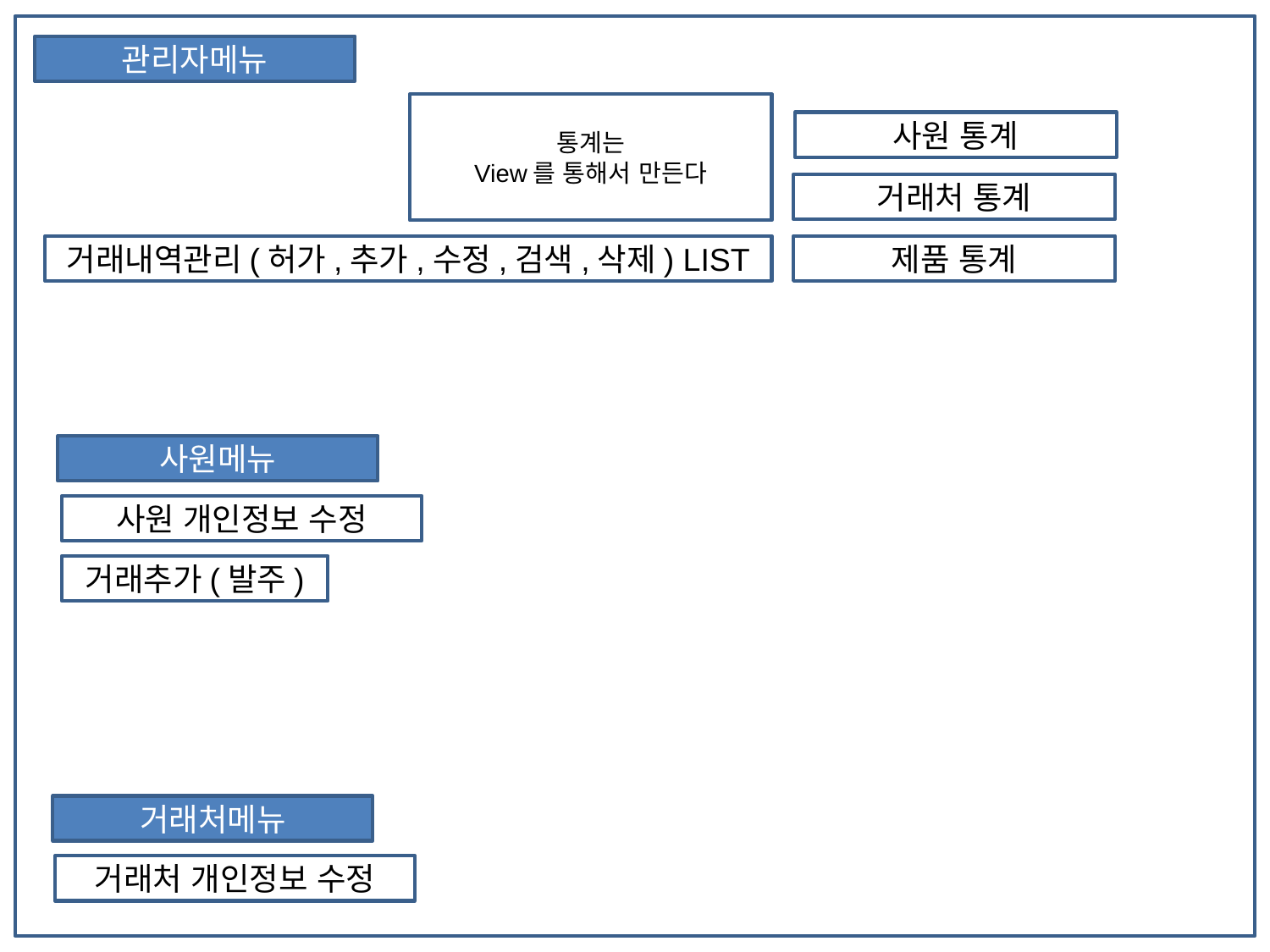

관리자메뉴
통계는
View를 통해서 만든다
사원 통계
거래처 통계
제품 통계
거래내역관리(허가,추가,수정,검색,삭제) LIST
사원메뉴
사원 개인정보 수정
거래추가(발주)
거래처메뉴
거래처 개인정보 수정